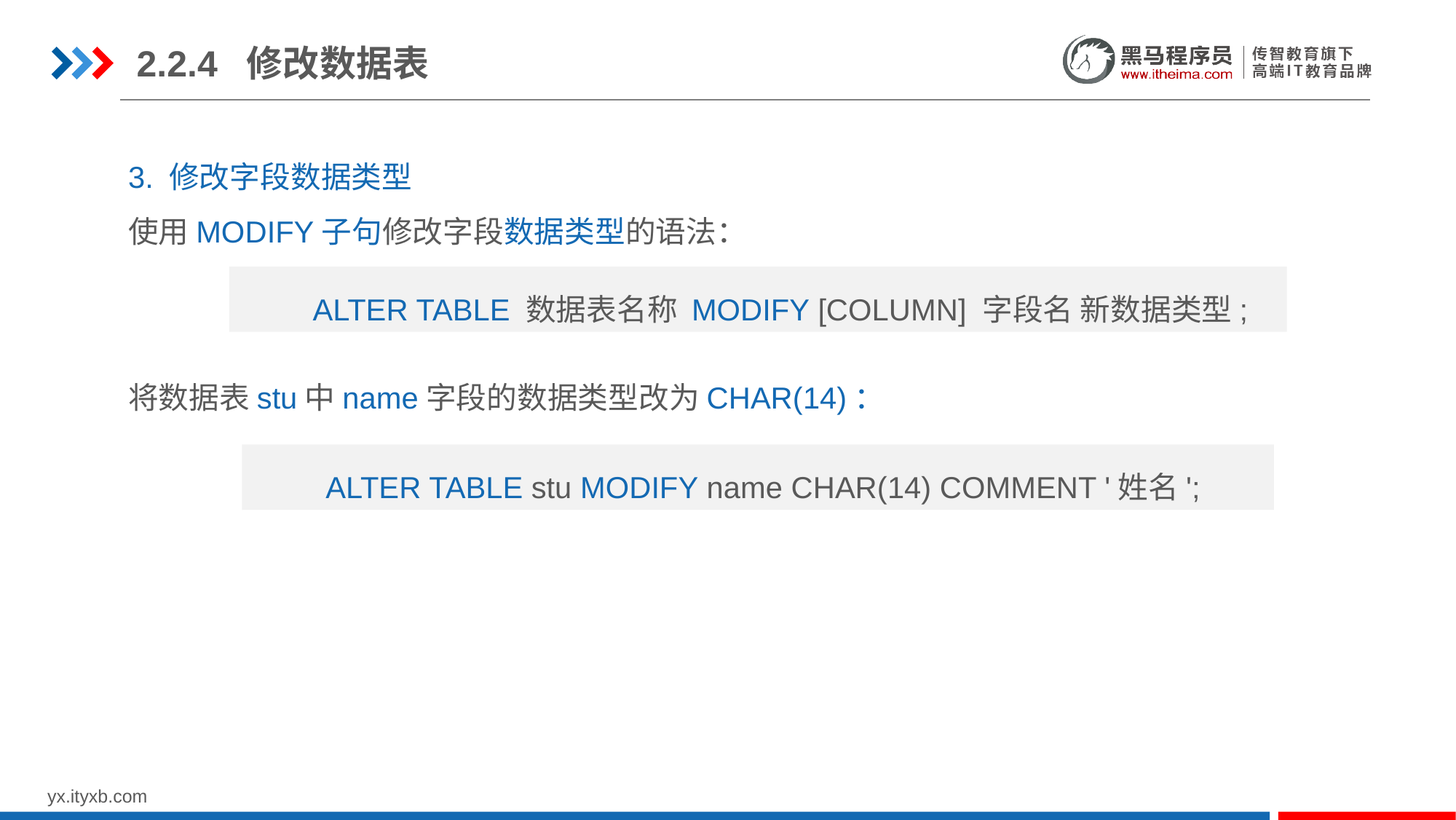

2.2.4  修改数据表
3. 修改字段数据类型
使用MODIFY子句修改字段数据类型的语法：
ALTER TABLE 数据表名称 MODIFY [COLUMN] 字段名 新数据类型;
将数据表stu中name字段的数据类型改为CHAR(14)：
ALTER TABLE stu MODIFY name CHAR(14) COMMENT '姓名';